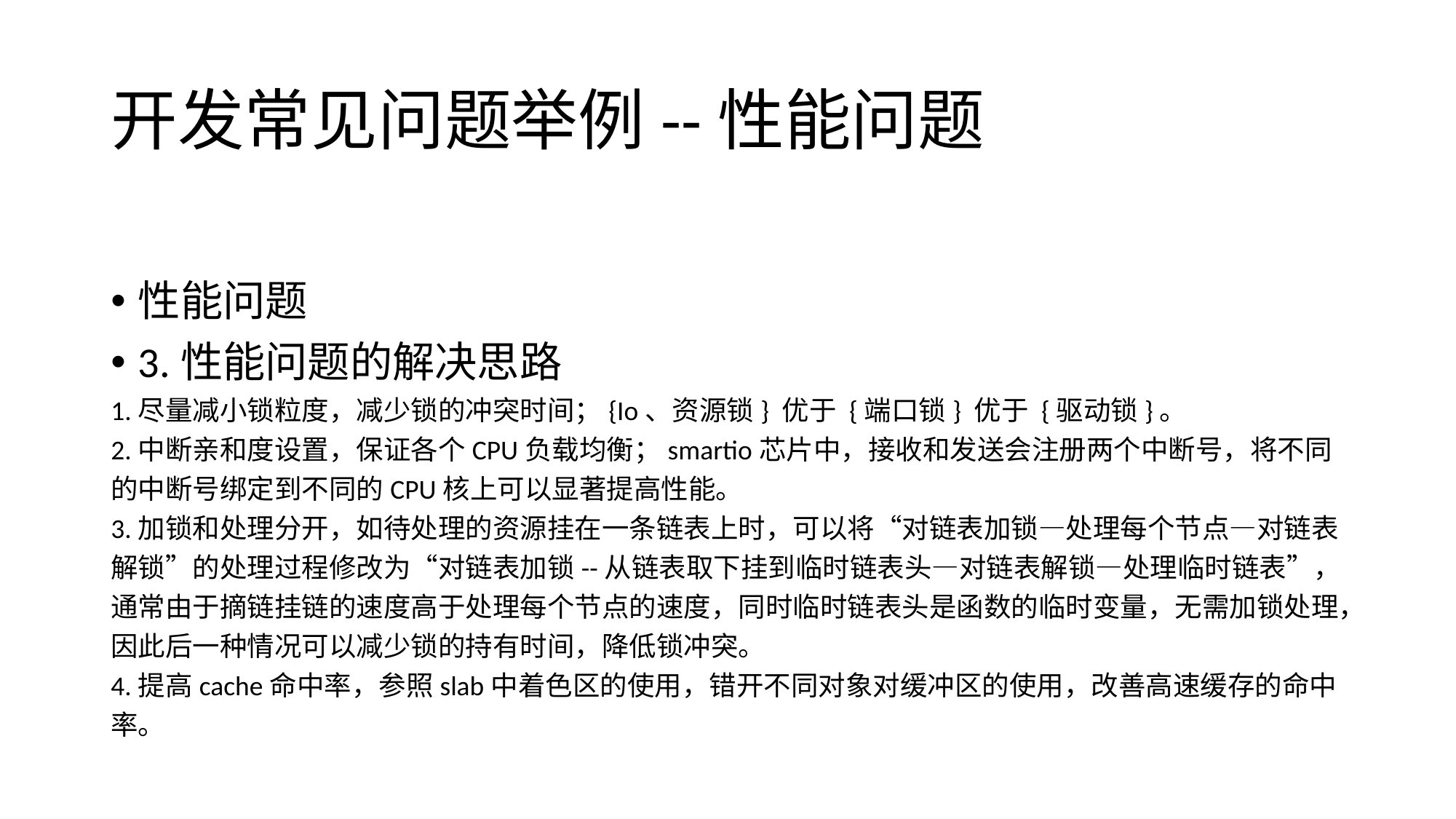

# 开发常见问题举例--性能问题
性能问题
3.性能问题的解决思路
1.尽量减小锁粒度，减少锁的冲突时间；{Io、资源锁} 优于 {端口锁} 优于 {驱动锁}。
2.中断亲和度设置，保证各个CPU负载均衡；smartio芯片中，接收和发送会注册两个中断号，将不同的中断号绑定到不同的CPU核上可以显著提高性能。
3.加锁和处理分开，如待处理的资源挂在一条链表上时，可以将“对链表加锁—处理每个节点—对链表解锁”的处理过程修改为“对链表加锁--从链表取下挂到临时链表头—对链表解锁—处理临时链表”，通常由于摘链挂链的速度高于处理每个节点的速度，同时临时链表头是函数的临时变量，无需加锁处理，因此后一种情况可以减少锁的持有时间，降低锁冲突。
4.提高cache命中率，参照slab中着色区的使用，错开不同对象对缓冲区的使用，改善高速缓存的命中率。